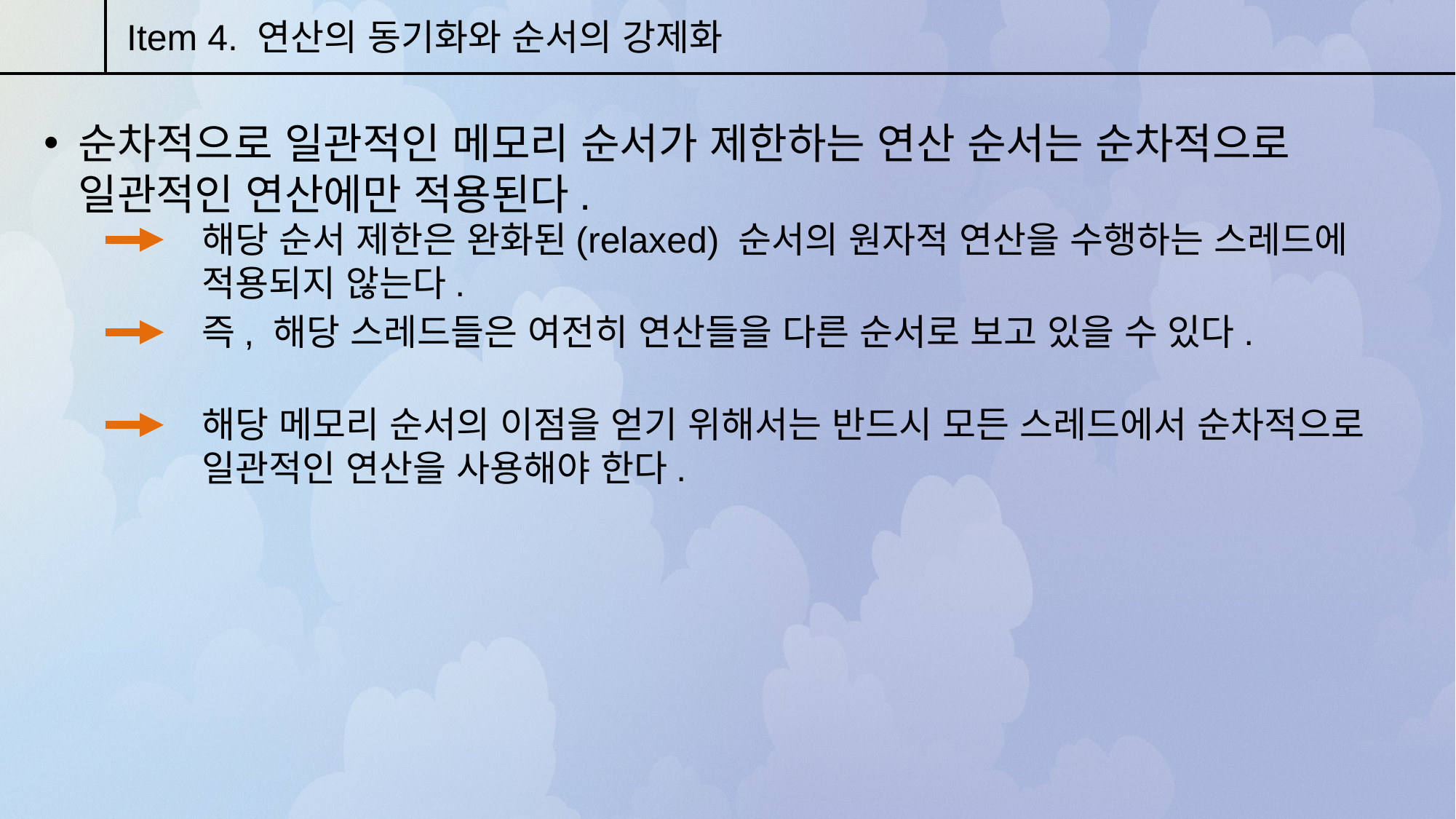

Item 4. 연산의 동기화와 순서의 강제화
순차적으로 일관적인 메모리 순서가 제한하는 연산 순서는 순차적으로 일관적인 연산에만 적용된다.
해당 순서 제한은 완화된(relaxed) 순서의 원자적 연산을 수행하는 스레드에 적용되지 않는다.
즉, 해당 스레드들은 여전히 연산들을 다른 순서로 보고 있을 수 있다.
해당 메모리 순서의 이점을 얻기 위해서는 반드시 모든 스레드에서 순차적으로 일관적인 연산을 사용해야 한다.